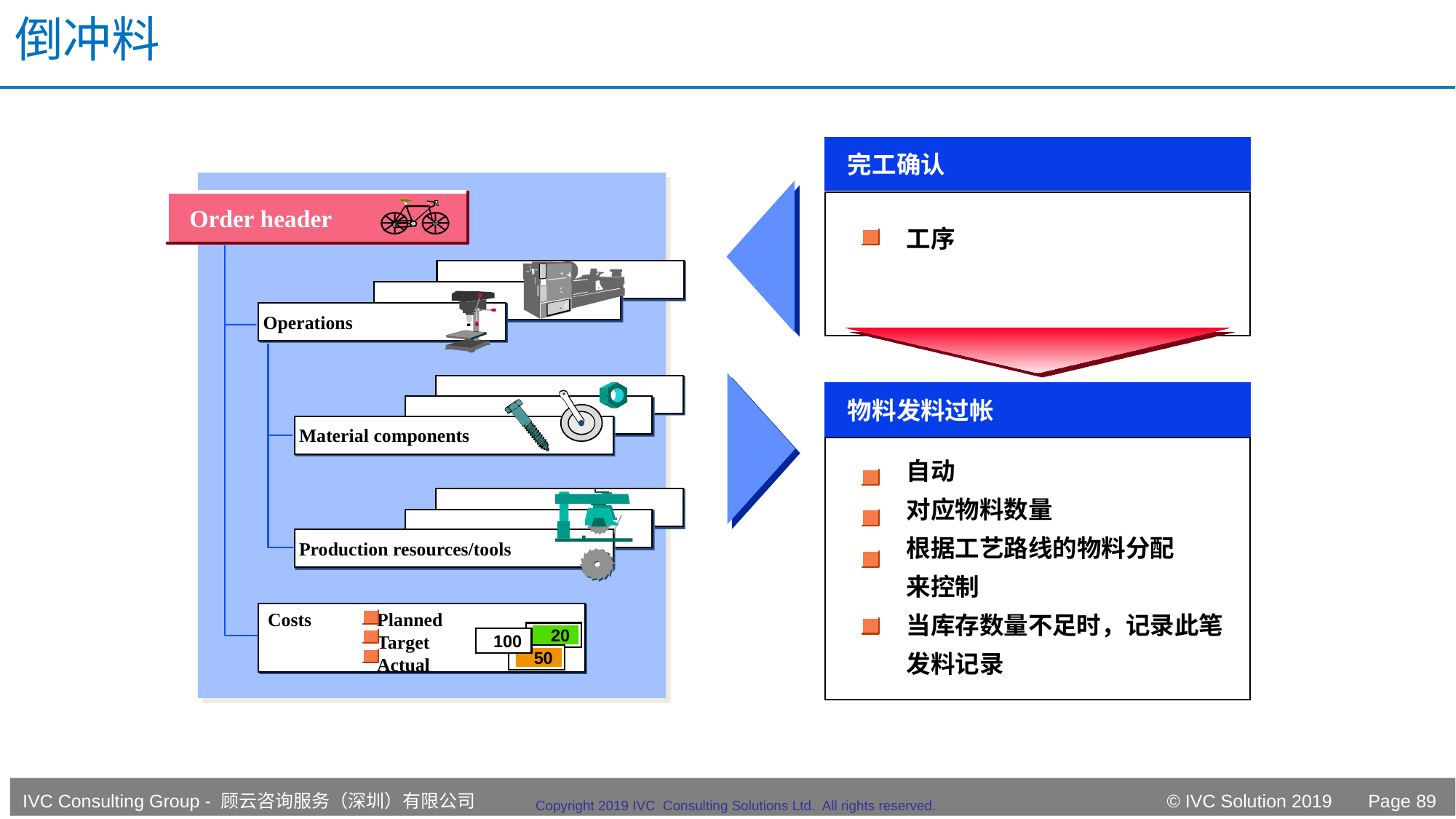

# 倒冲料
完工确认

Order header

Rückmeldung
工序

Operations

物料发料过帐

Material components

自动
对应物料数量
根据工艺路线的物料分配
来控制
当库存数量不足时，记录此笔
发料记录

Production resources/tools

Costs	Planned
	Target
	Actual

20

100

50